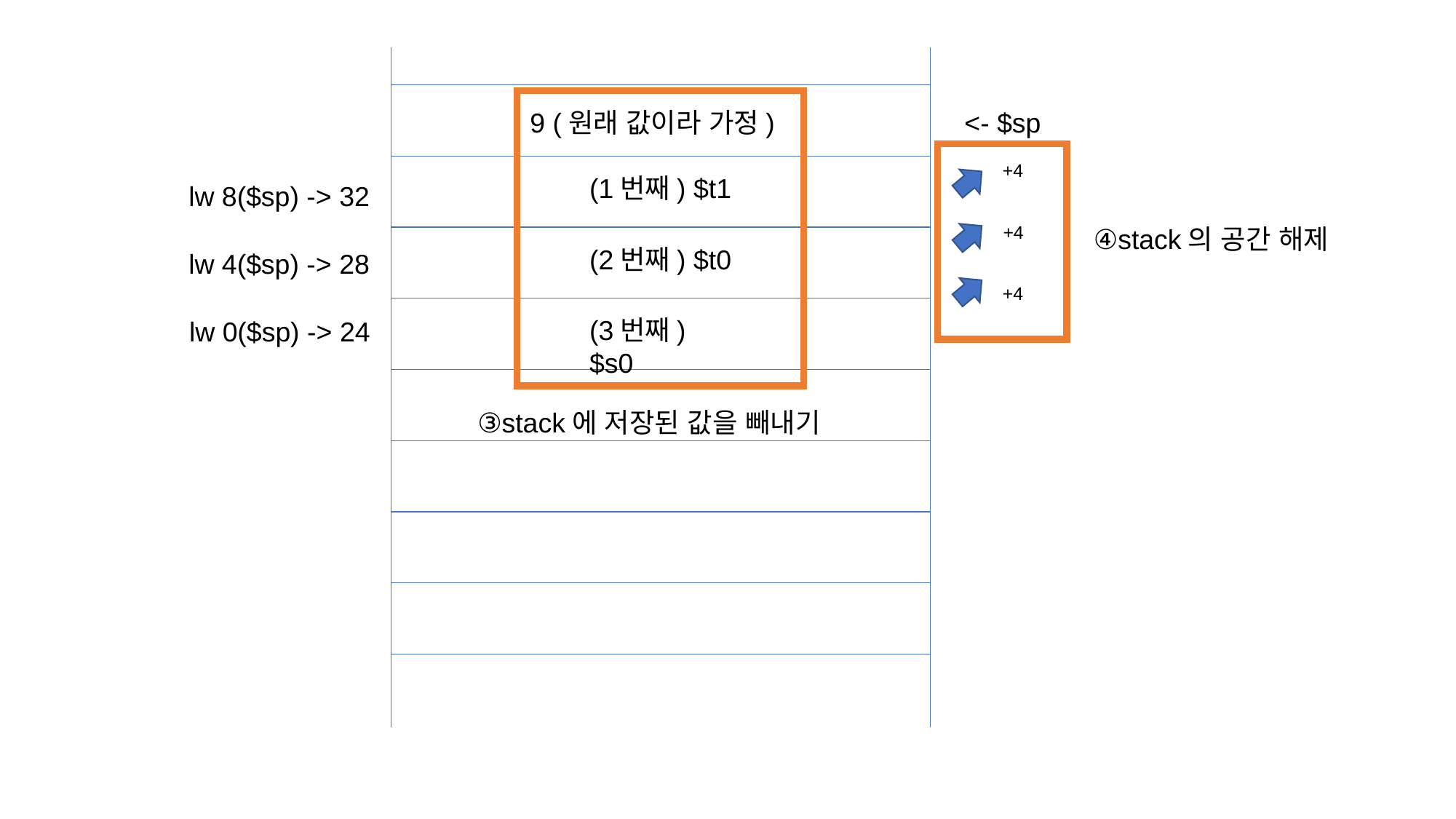

9 (원래 값이라 가정)
<- $sp

+4
(1번째) $t1

lw 8($sp) -> 32
+4
④stack의 공간 해제

(2번째) $t0
lw 4($sp) -> 28

+4
(3번째) $s0
lw 0($sp) -> 24
③stack에 저장된 값을 빼내기